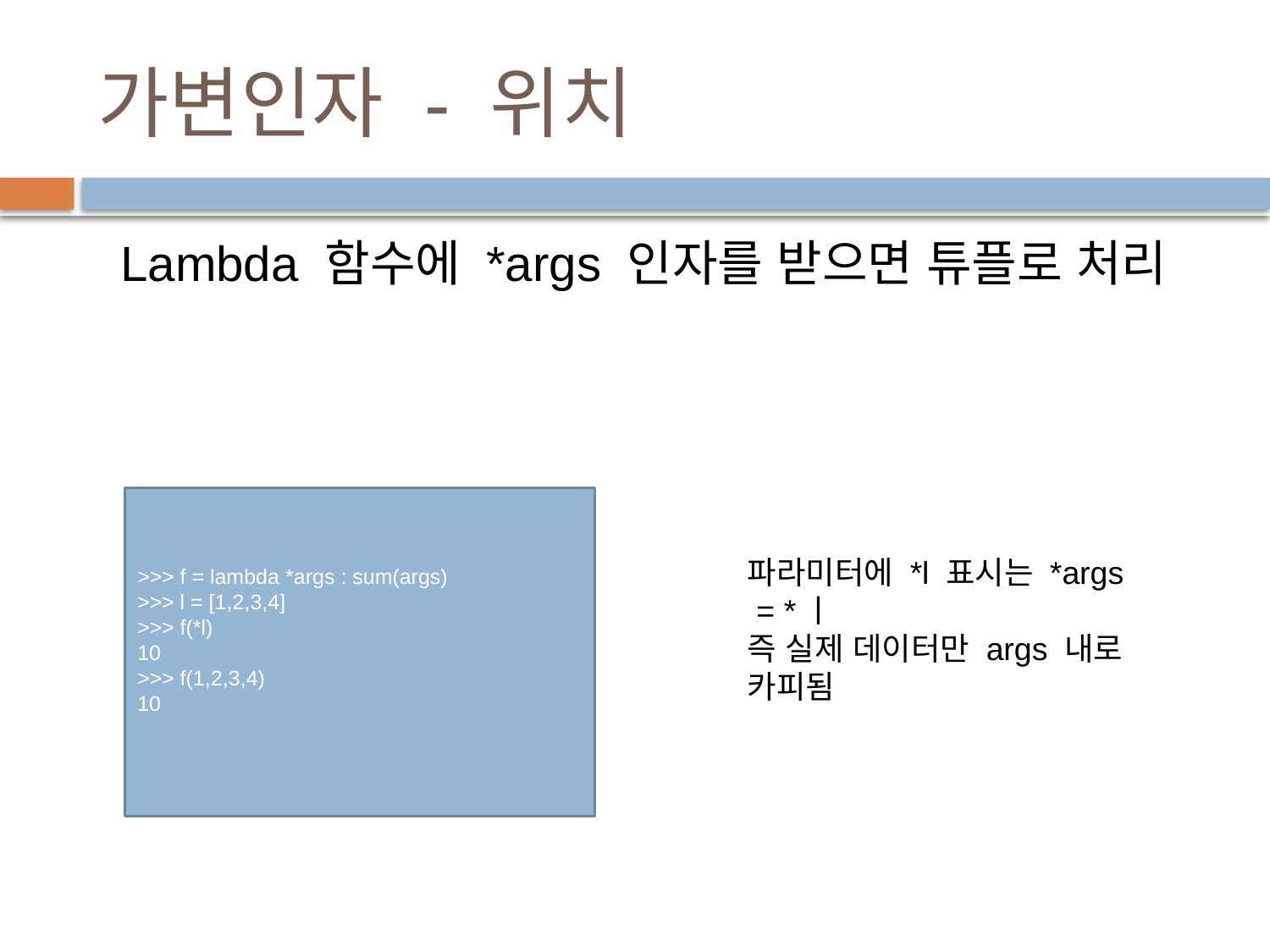

# 가변인자 - 위치
Lambda 함수에 *args 인자를 받으면 튜플로 처리
>>> f = lambda *args : sum(args)
>>> l = [1,2,3,4]
>>> f(*l)
10
>>> f(1,2,3,4)
10

파라미터에 *l 표시는 *args  = *ㅣ
즉 실제 데이터만 args 내로 카피됨